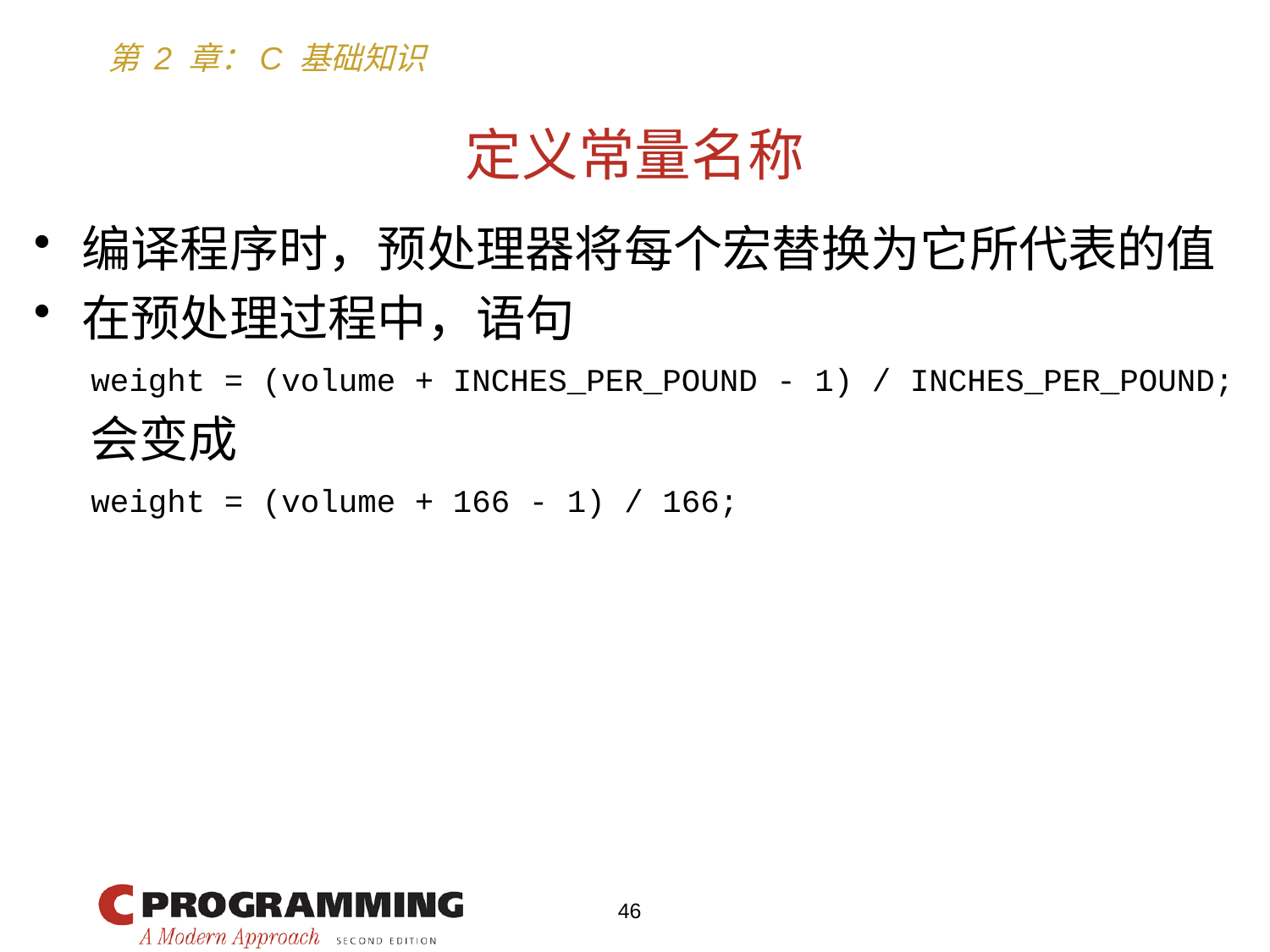

# 定义常量名称
编译程序时，预处理器将每个宏替换为它所代表的值
在预处理过程中，语句
   weight = (volume + INCHES_PER_POUND - 1) / INCHES_PER_POUND;
    会变成
   weight = (volume + 166 - 1) / 166;

46